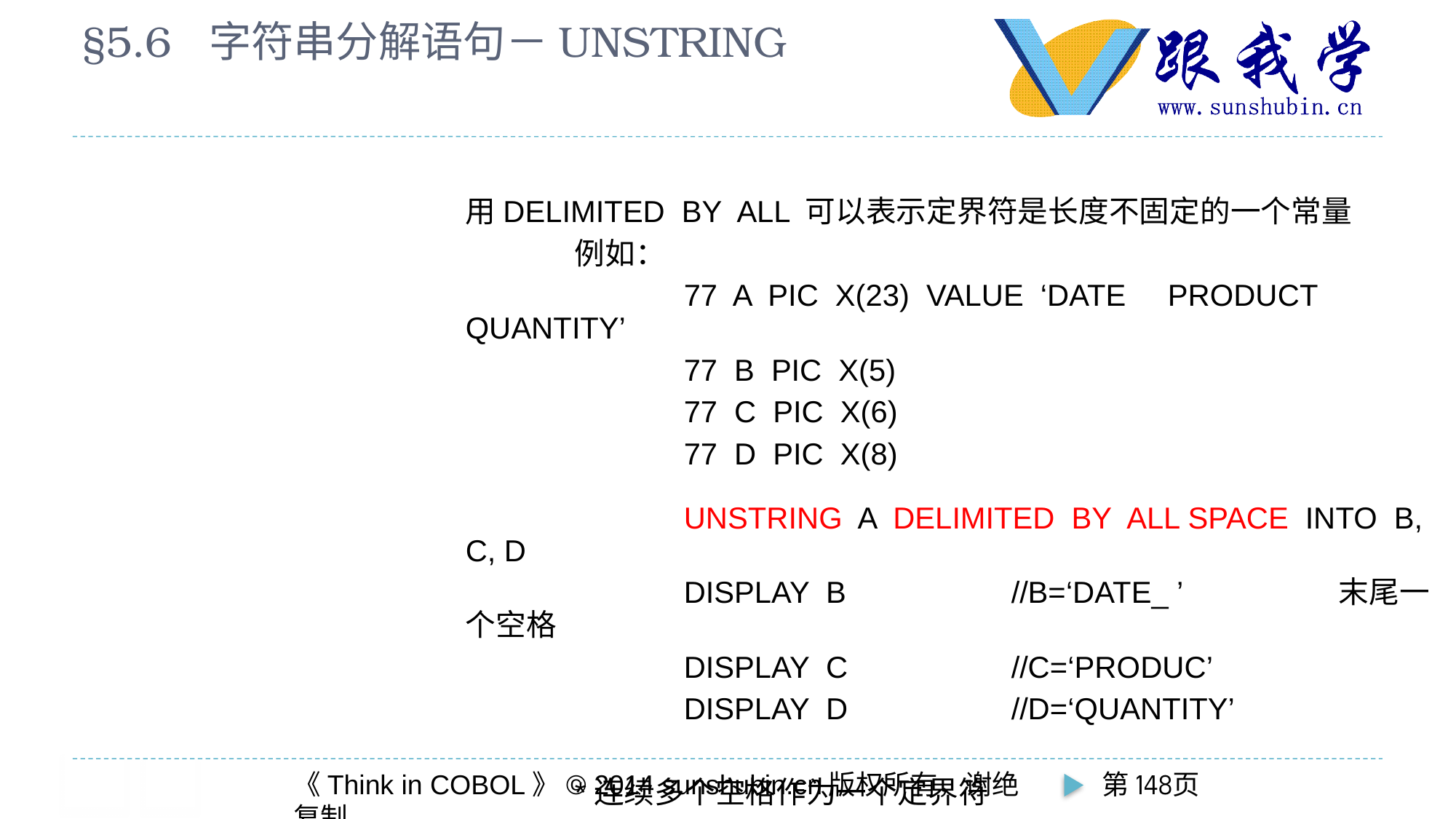

# §5.6  字符串分解语句－UNSTRING
用DELIMITED  BY  ALL 可以表示定界符是长度不固定的一个常量
	例如：
		77  A  PIC  X(23)  VALUE  ‘DATE     PRODUCT QUANTITY’
		77  B  PIC  X(5)
		77  C  PIC  X(6)
		77  D  PIC  X(8)

		UNSTRING  A  DELIMITED  BY  ALL SPACE  INTO  B, C, D
		DISPLAY  B		//B=‘DATE_ ’		末尾一个空格
		DISPLAY  C		//C=‘PRODUC’
		DISPLAY  D		//D=‘QUANTITY’

	*连续多个空格作为一个定界符